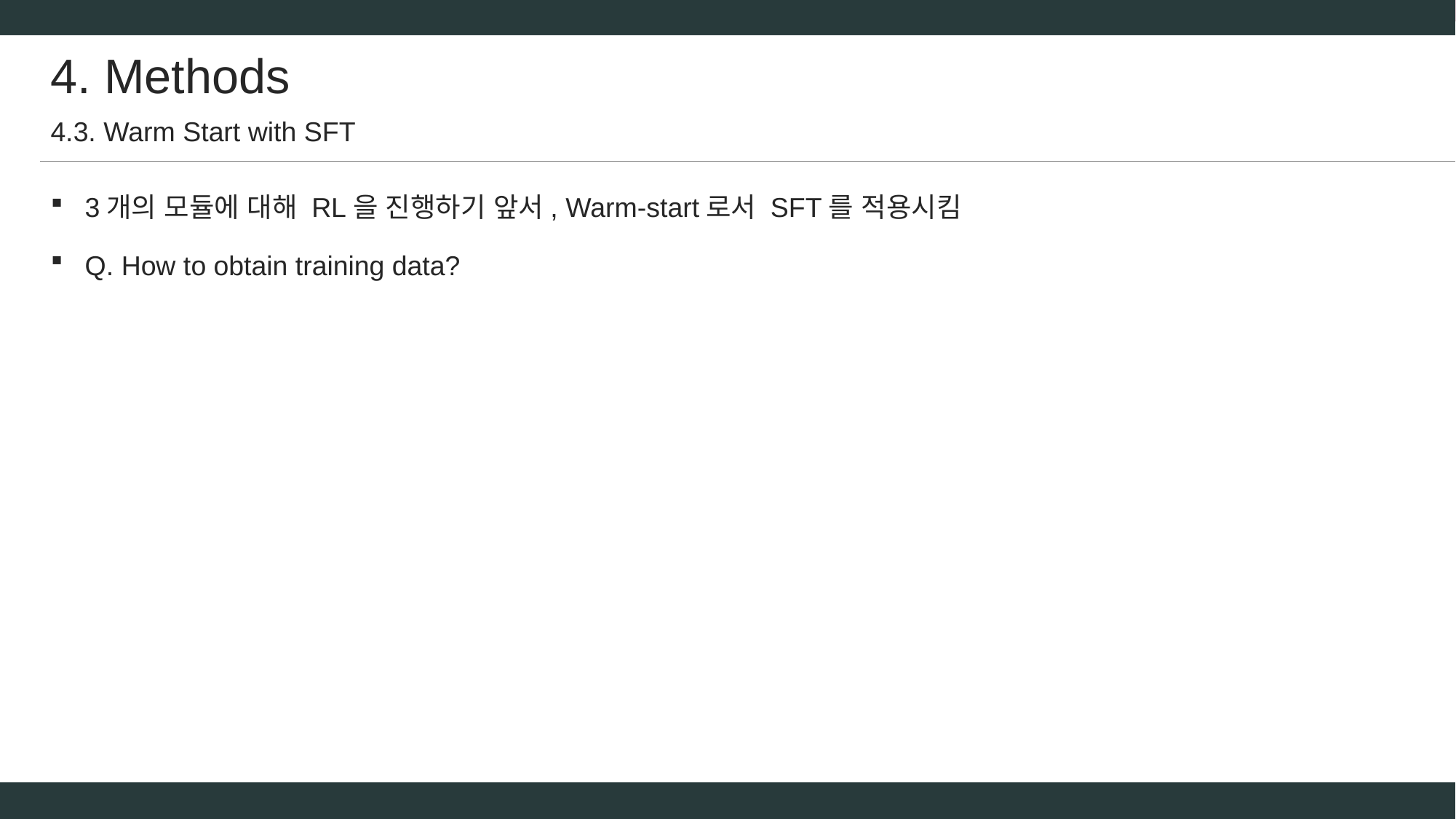

# 4. Methods
4.3. Warm Start with SFT
3개의 모듈에 대해 RL을 진행하기 앞서, Warm-start로서 SFT를 적용시킴
Q. How to obtain training data?